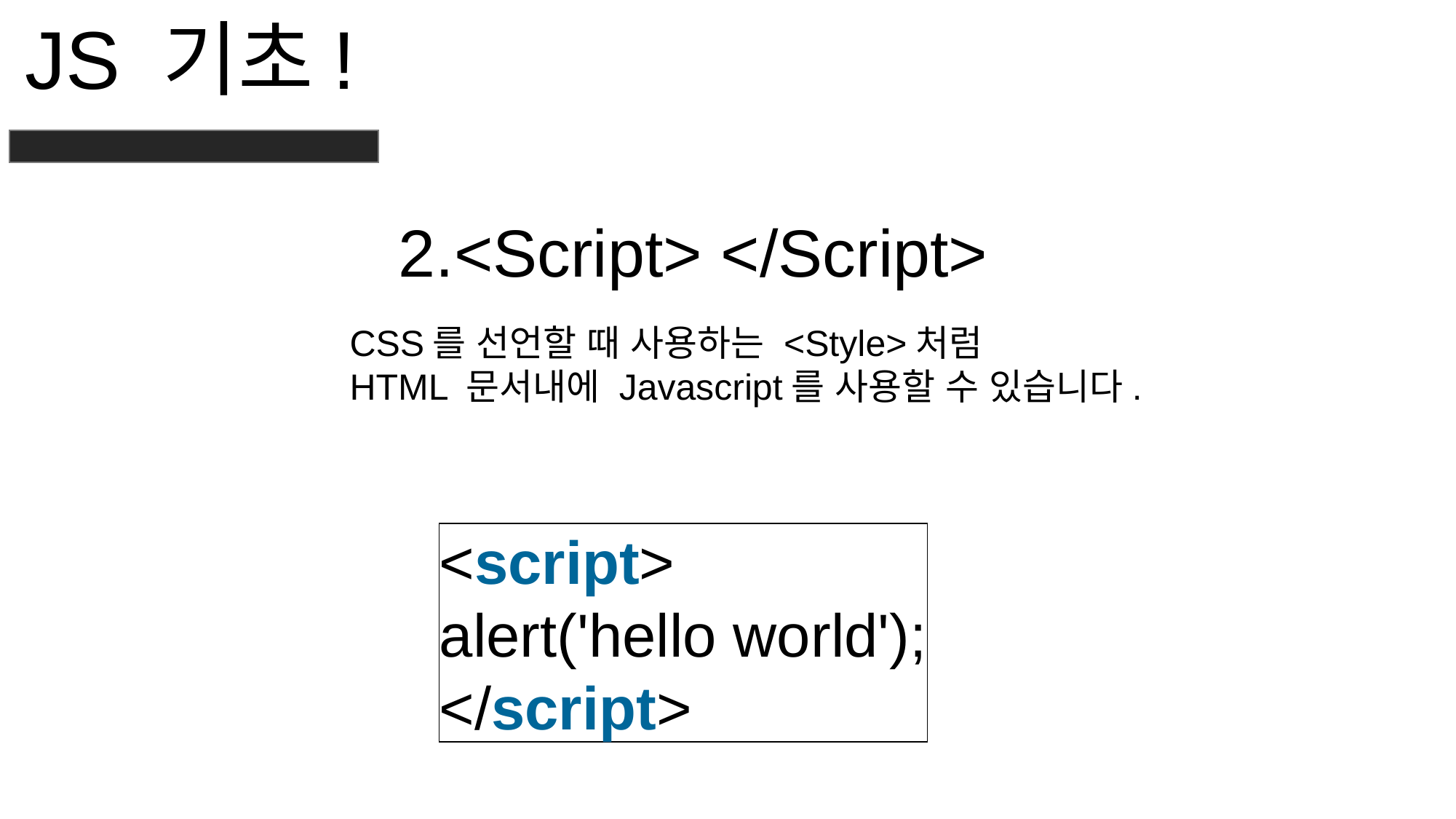

JS 기초!
2.<Script> </Script>

CSS를 선언할 때 사용하는 <Style>처럼
HTML 문서내에 Javascript를 사용할 수 있습니다.
<script>
alert('hello world');
</script>